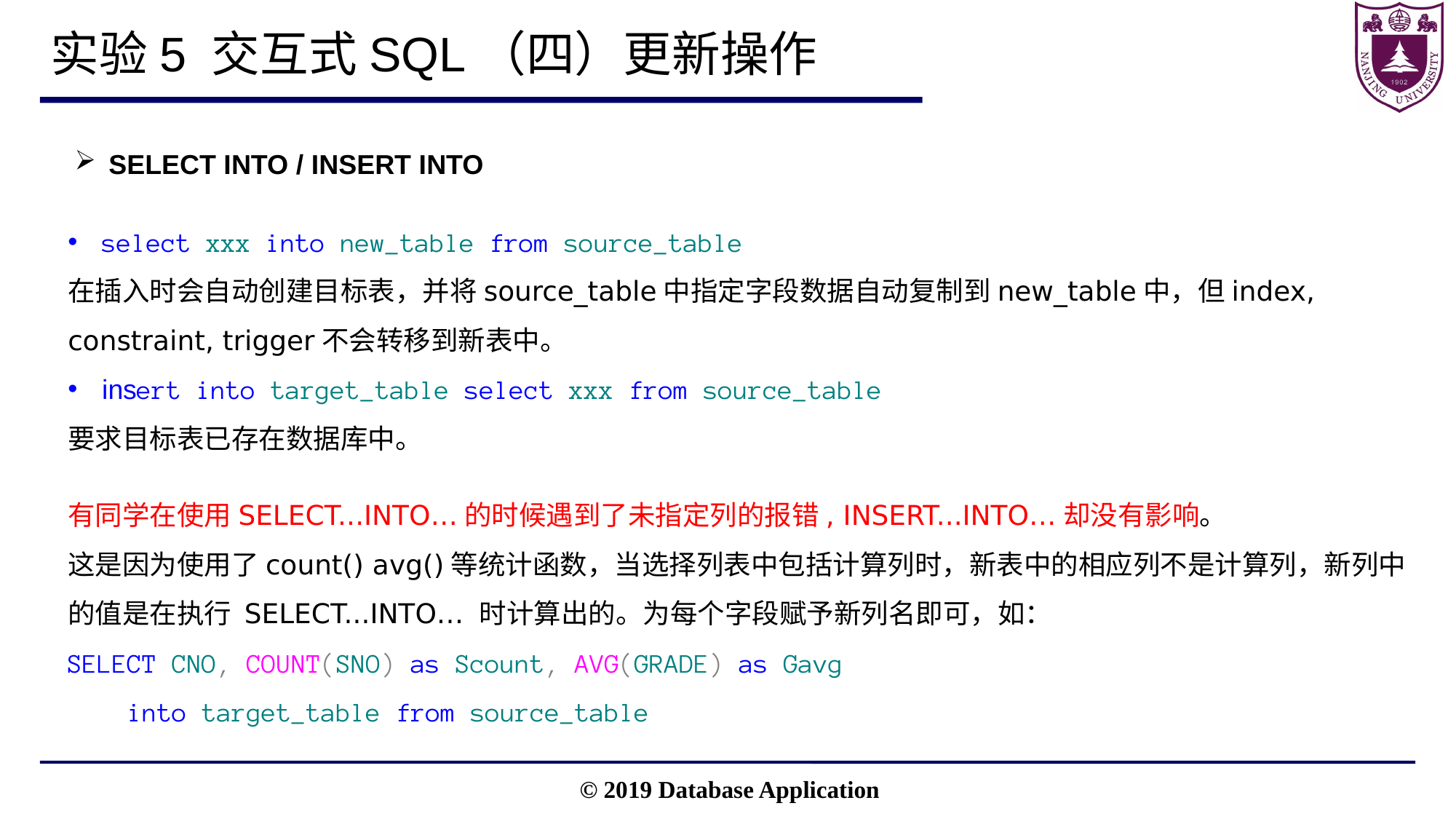

# 实验5 交互式SQL（四）更新操作
SELECT INTO / INSERT INTO
select xxx into new_table from source_table
在插入时会自动创建目标表，并将source_table中指定字段数据自动复制到new_table中，但index, constraint, trigger不会转移到新表中。
insert into target_table select xxx from source_table
要求目标表已存在数据库中。
有同学在使用SELECT...INTO…的时候遇到了未指定列的报错, INSERT...INTO…却没有影响。
这是因为使用了count() avg()等统计函数，当选择列表中包括计算列时，新表中的相应列不是计算列，新列中的值是在执行 SELECT...INTO… 时计算出的。为每个字段赋予新列名即可，如：
SELECT CNO, COUNT(SNO) as Scount, AVG(GRADE) as Gavg
    into target_table from source_table